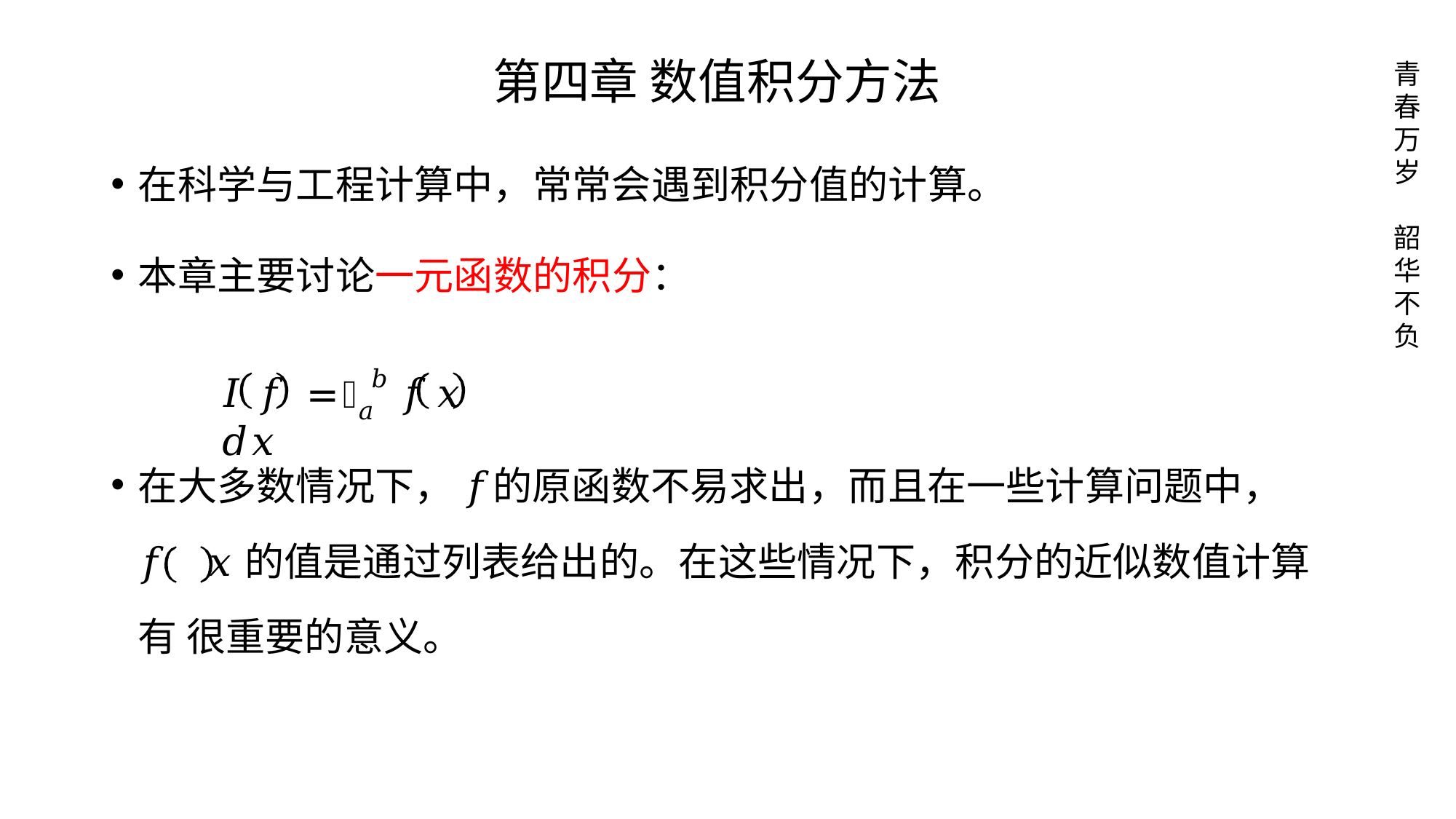

# 第四章 数值积分方法
青 春 万 岁
在科学与工程计算中，常常会遇到积分值的计算。
韶 华 不 负
本章主要讨论一元函数的积分：
𝐼	𝑓	=	𝑏 𝑓	𝑥	𝑑𝑥
׬𝑎

在大多数情况下， 𝑓的原函数不易求出，而且在一些计算问题中，
𝑓	𝑥	的值是通过列表给出的。在这些情况下，积分的近似数值计算有 很重要的意义。